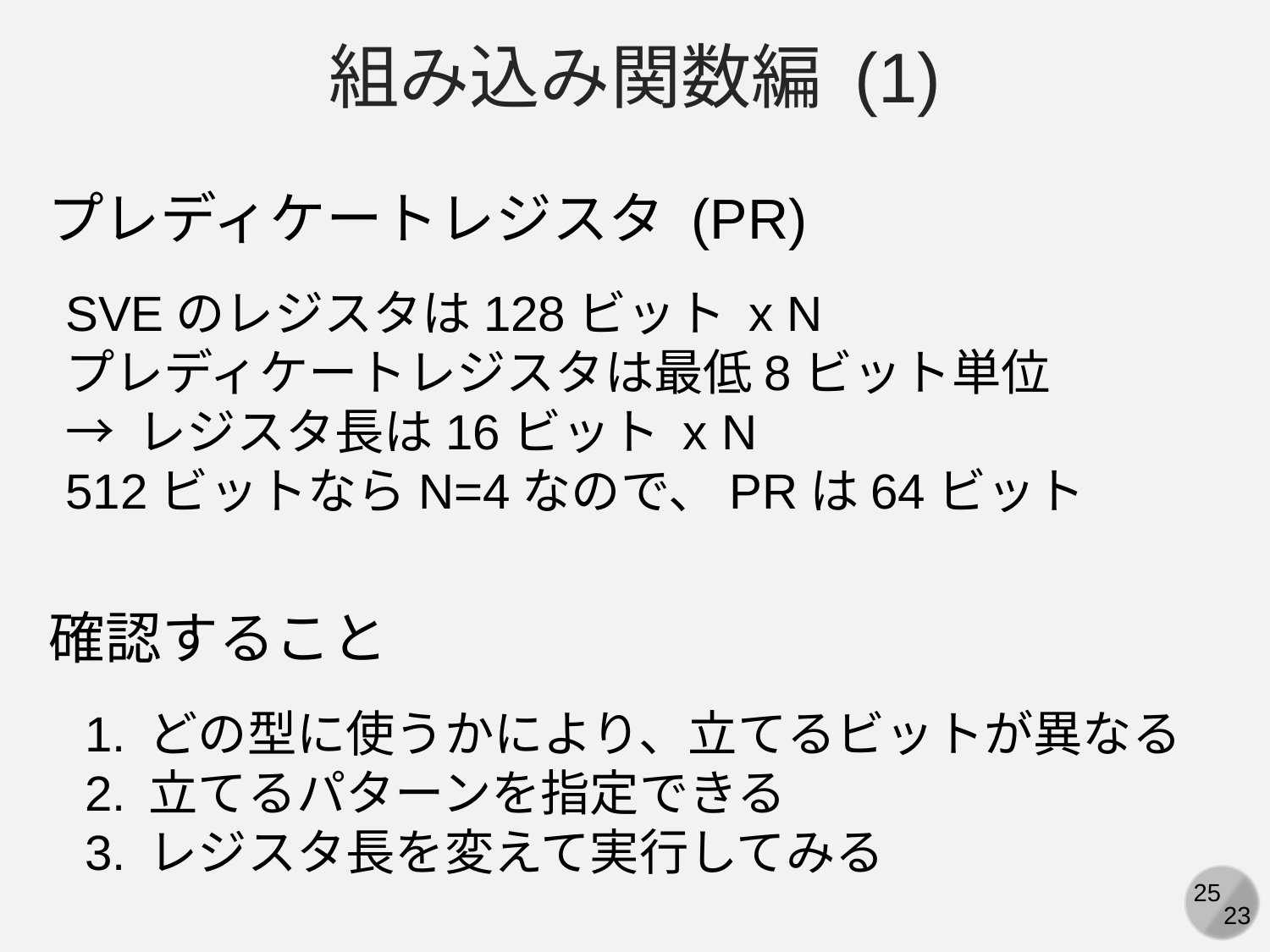

組み込み関数編 (1)
プレディケートレジスタ (PR)
SVEのレジスタは128ビット x N
プレディケートレジスタは最低8ビット単位
→ レジスタ長は16ビット x N
512ビットならN=4なので、PRは64ビット
確認すること
どの型に使うかにより、立てるビットが異なる
立てるパターンを指定できる
レジスタ長を変えて実行してみる